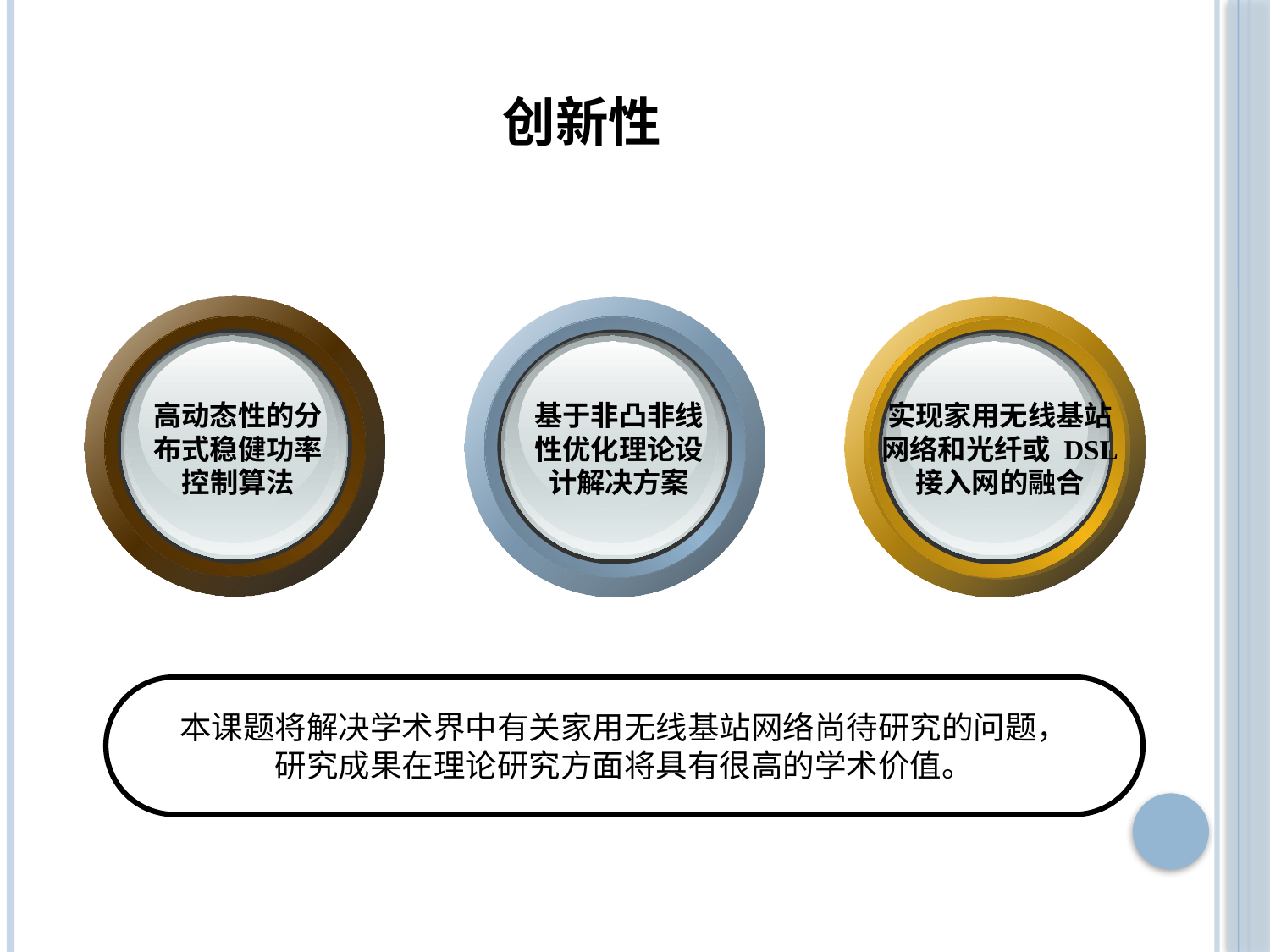

# 创新性

高动态性的分布式稳健功率控制算法
基于非凸非线性优化理论设计解决方案
实现家用无线基站网络和光纤或 DSL 接入网的融合
本课题将解决学术界中有关家用无线基站网络尚待研究的问题，
研究成果在理论研究方面将具有很高的学术价值。